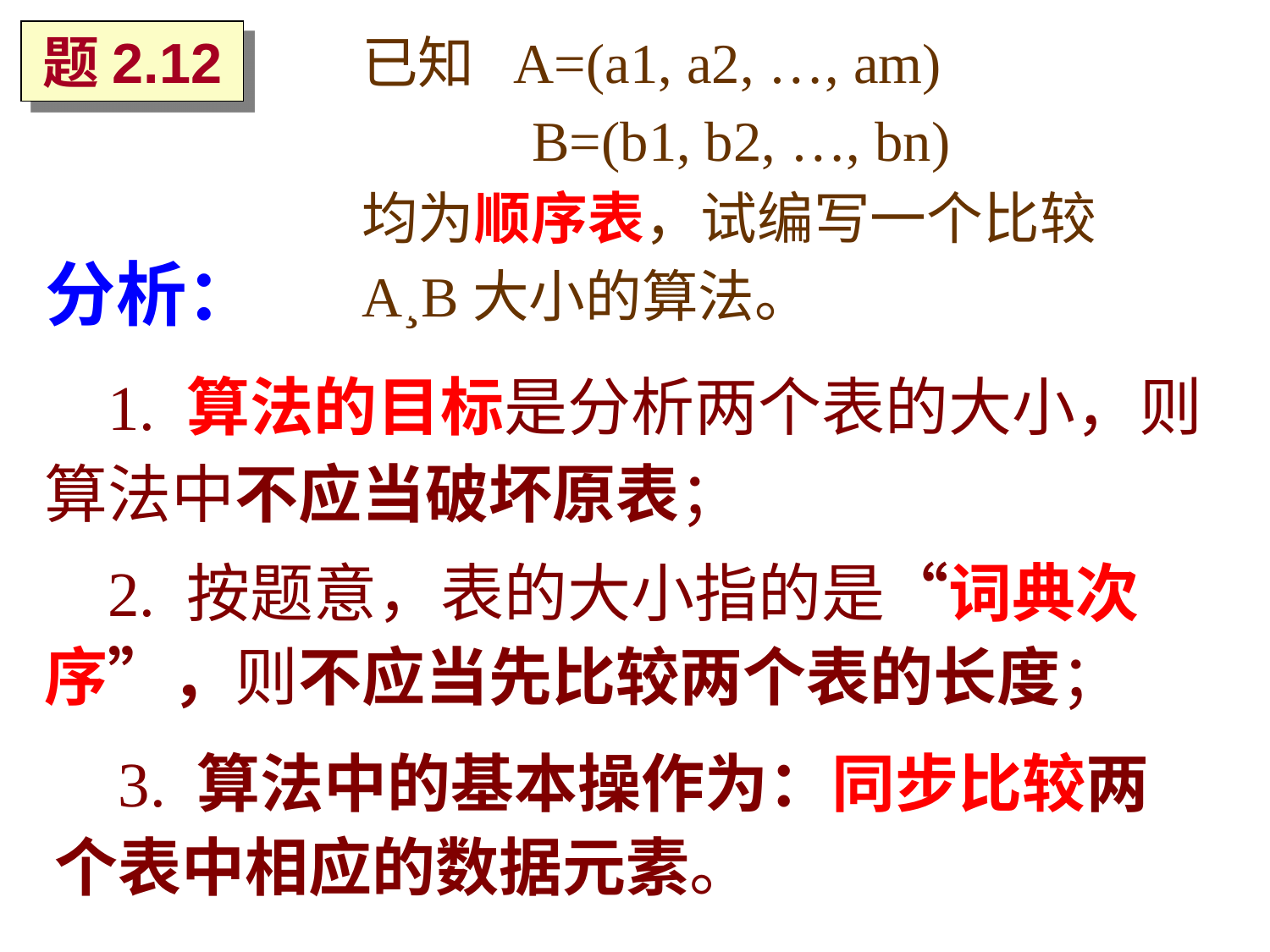

已知  A=(a1, a2, …, am)
            B=(b1, b2, …, bn)
均为顺序表，试编写一个比较A¸B大小的算法。
题2.12
分析：
    1. 算法的目标是分析两个表的大小，则算法中不应当破坏原表；
    2. 按题意，表的大小指的是“词典次序”，则不应当先比较两个表的长度；
    3. 算法中的基本操作为：同步比较两个表中相应的数据元素。